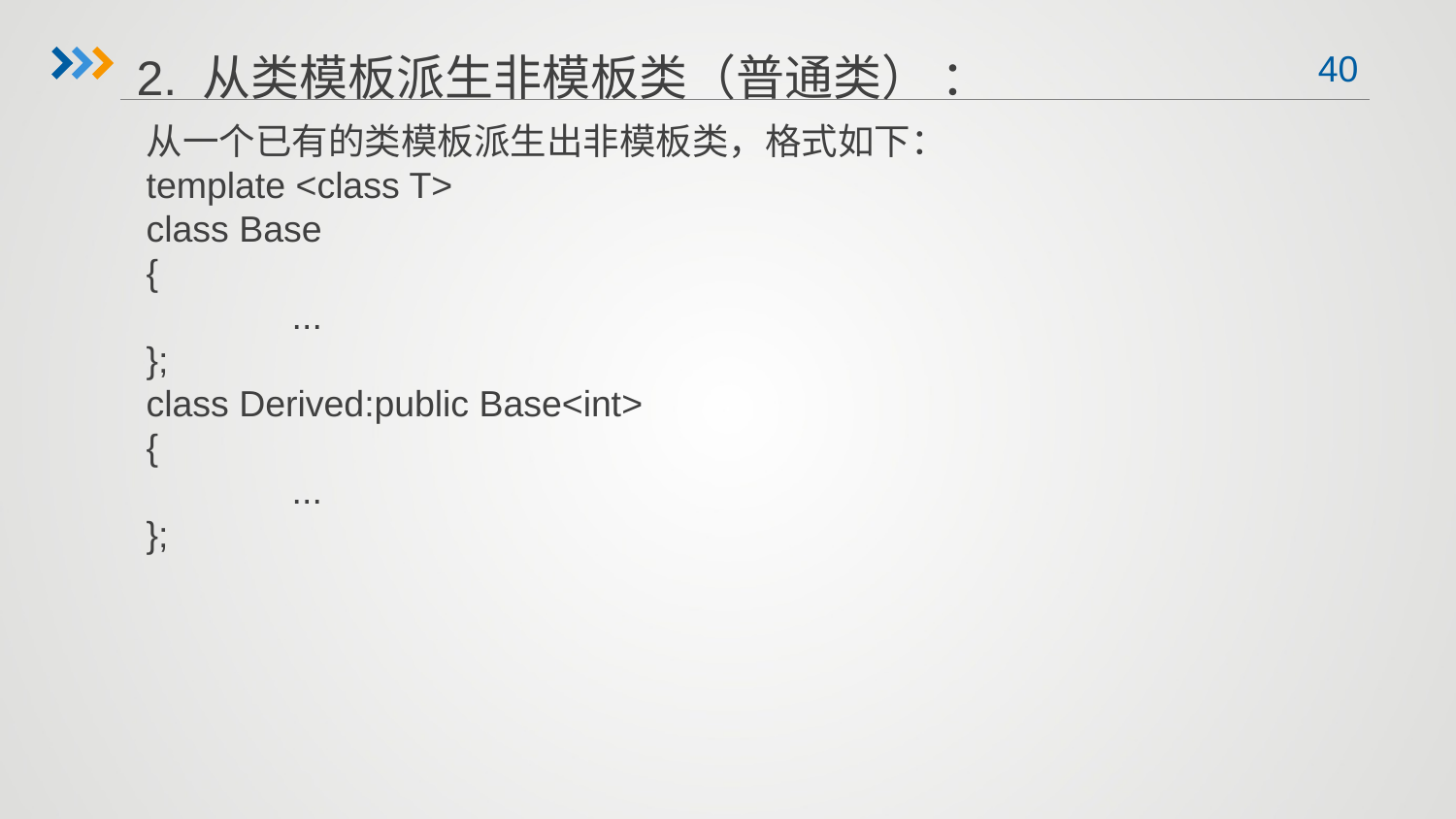

2. 从类模板派生非模板类（普通类） ：
从一个已有的类模板派生出非模板类，格式如下：
template <class T>
class Base
{
	...
};
class Derived:public Base<int>
{
	...
};